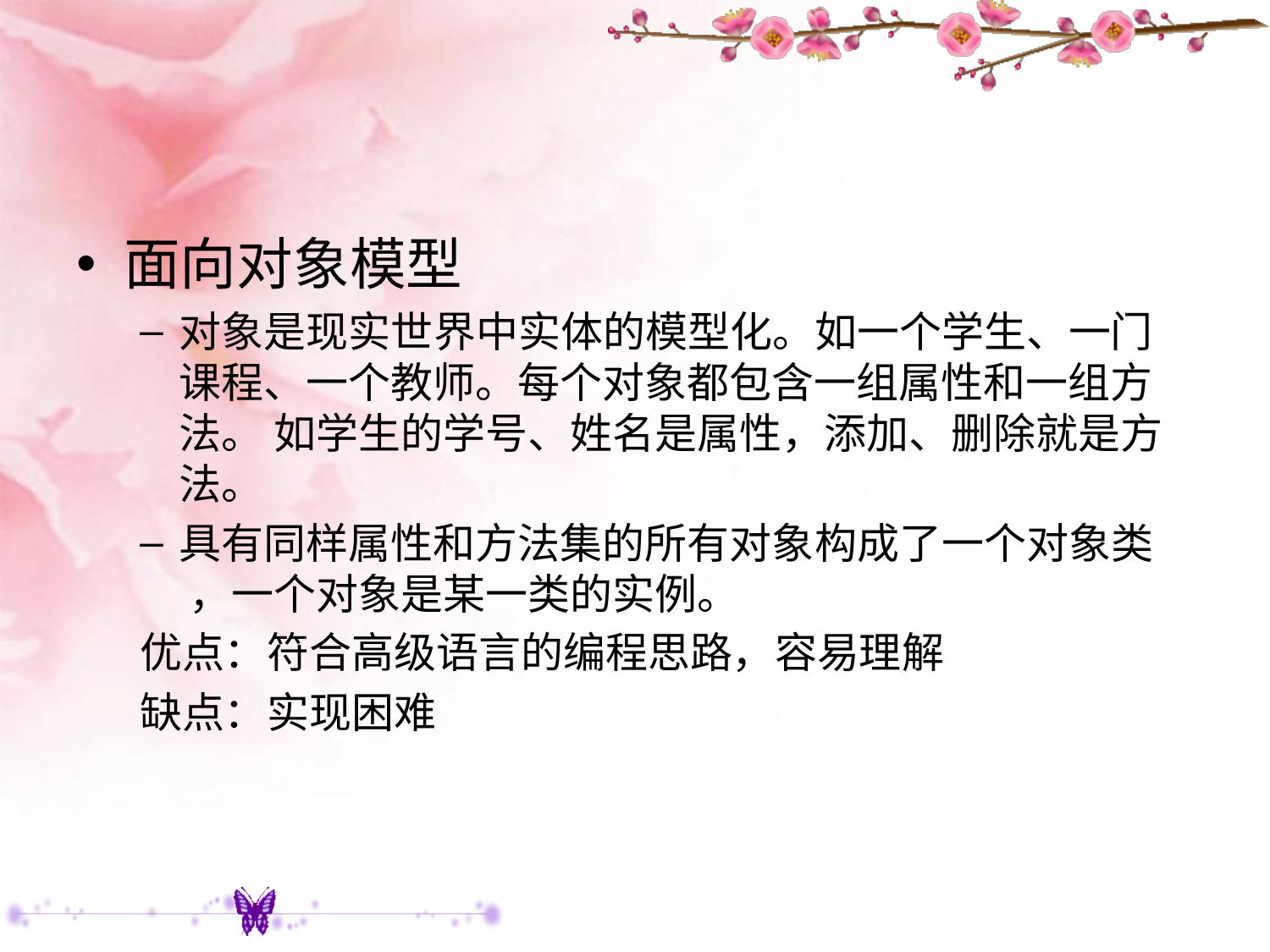

#
面向对象模型
对象是现实世界中实体的模型化。如一个学生、一门课程、一个教师。每个对象都包含一组属性和一组方法。 如学生的学号、姓名是属性，添加、删除就是方法。
具有同样属性和方法集的所有对象构成了一个对象类 ，一个对象是某一类的实例。
优点：符合高级语言的编程思路，容易理解
缺点：实现困难